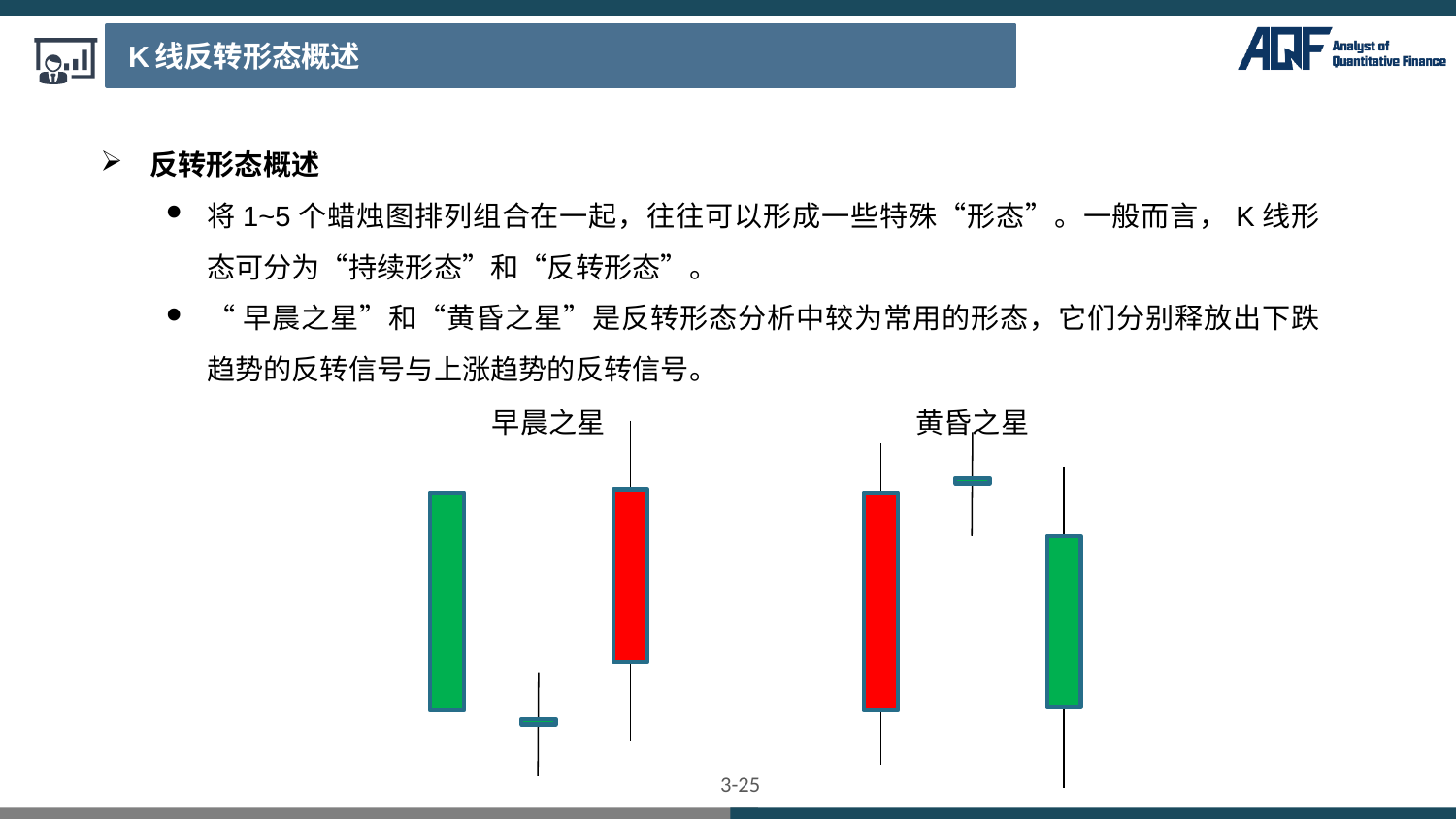

K线反转形态概述
反转形态概述
将1~5个蜡烛图排列组合在一起，往往可以形成一些特殊“形态”。一般而言，K线形态可分为“持续形态”和“反转形态”。
“早晨之星”和“黄昏之星”是反转形态分析中较为常用的形态，它们分别释放出下跌趋势的反转信号与上涨趋势的反转信号。

早晨之星
黄昏之星